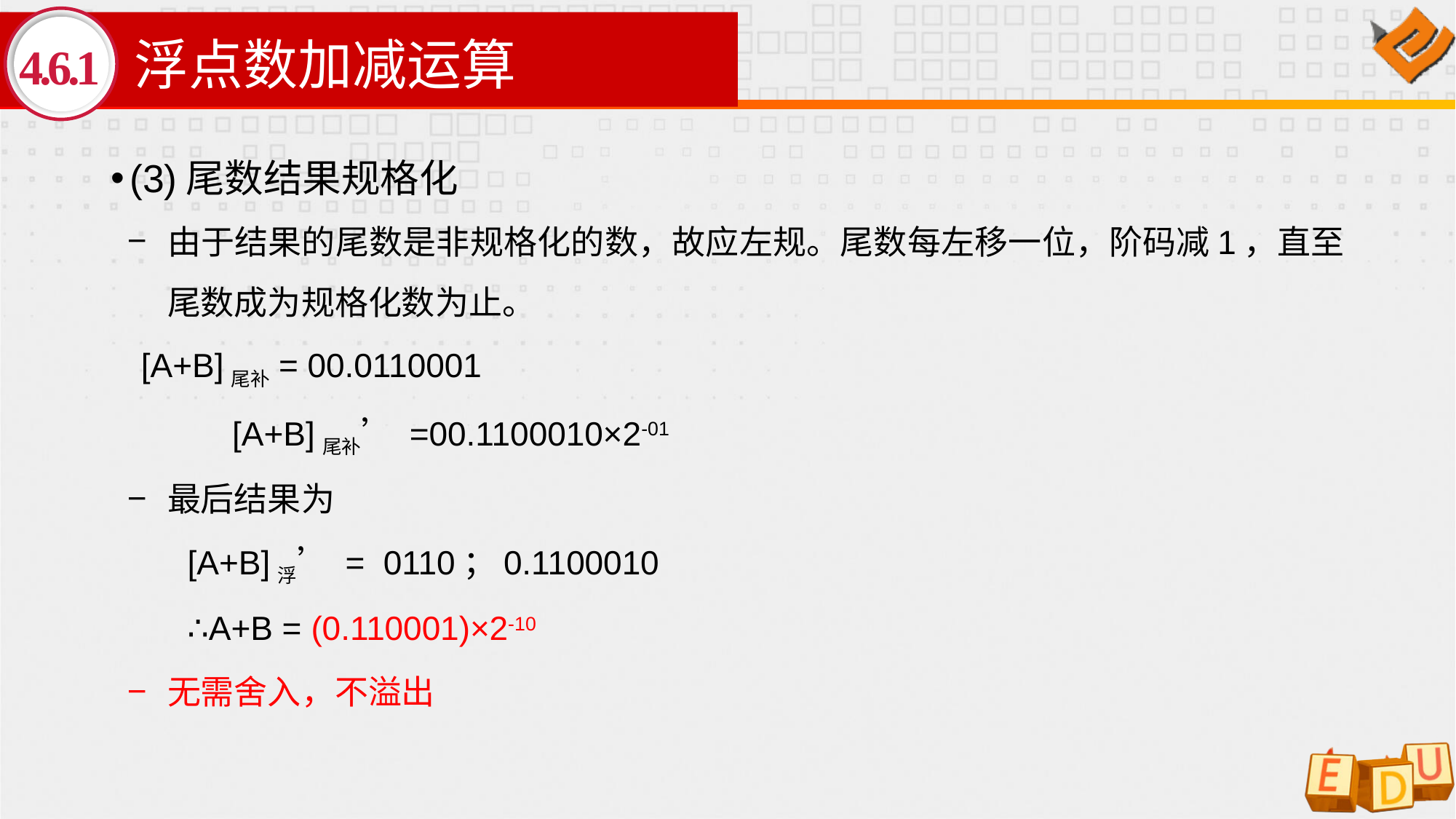

# 浮点数加减运算
4.6.1
(3)尾数结果规格化
由于结果的尾数是非规格化的数，故应左规。尾数每左移一位，阶码减1，直至尾数成为规格化数为止。
		 [A+B]尾补 = 00.0110001
       	[A+B]尾补’ =00.1100010×2-01
最后结果为
      [A+B]浮’ =  0110；0.1100010
      ∴A+B = (0.110001)×2-10
无需舍入，不溢出